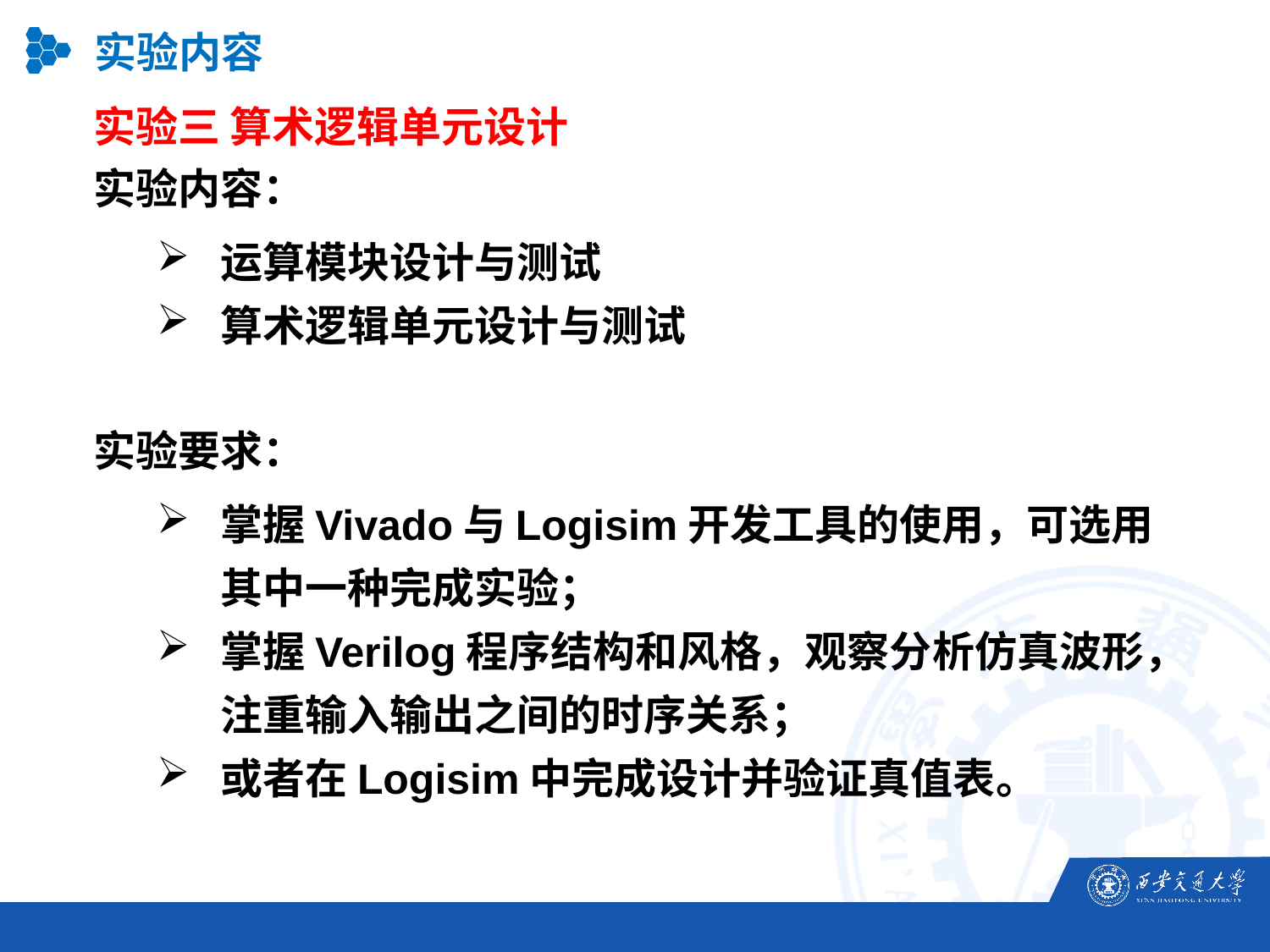

实验内容
实验三 算术逻辑单元设计
实验内容：
运算模块设计与测试
算术逻辑单元设计与测试

实验要求：
掌握Vivado与Logisim开发工具的使用，可选用其中一种完成实验；
掌握Verilog程序结构和风格，观察分析仿真波形，注重输入输出之间的时序关系；
或者在Logisim中完成设计并验证真值表。